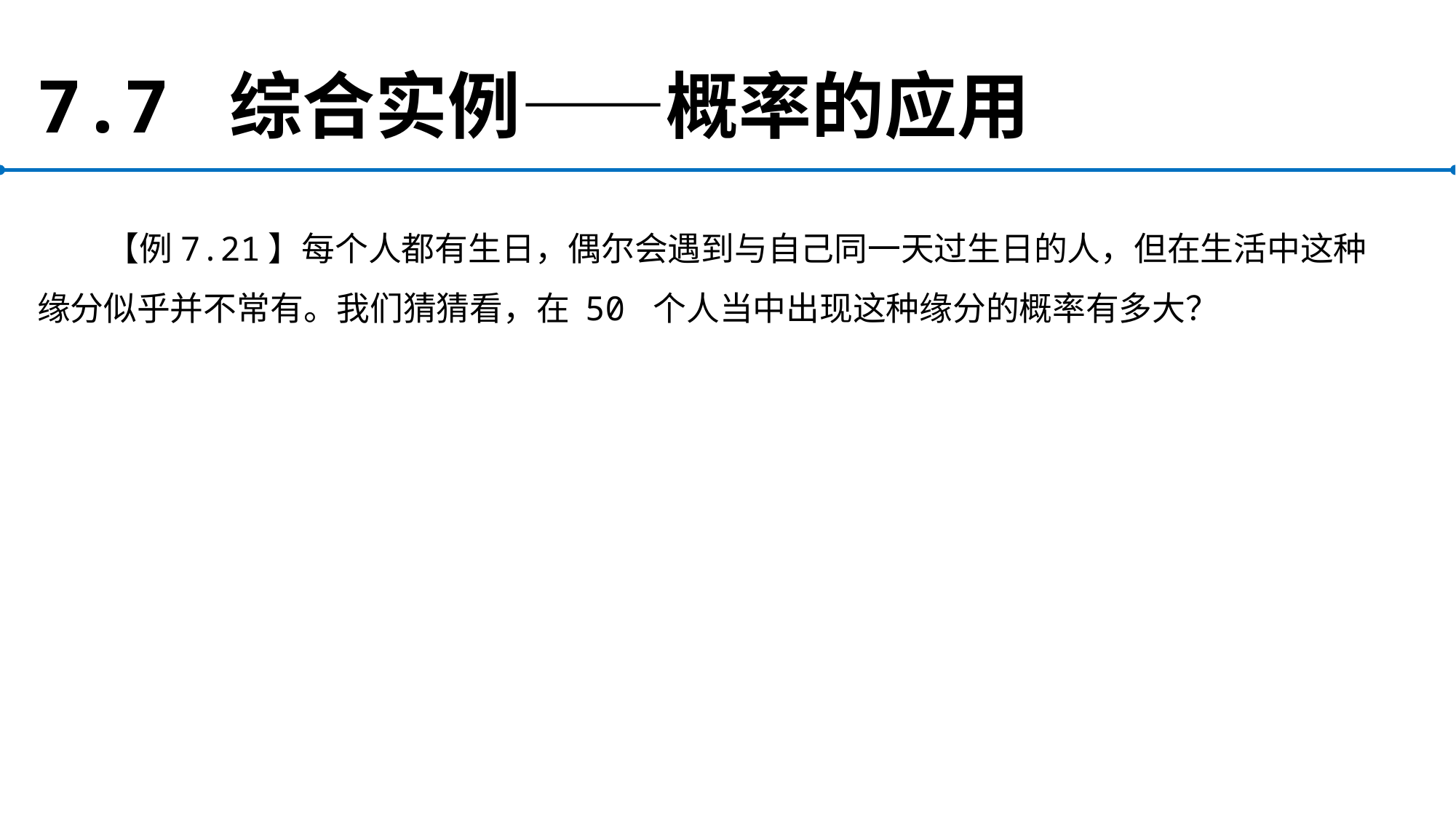

# 7.7 综合实例——概率的应用
【例7.21】每个人都有生日，偶尔会遇到与自己同一天过生日的人，但在生活中这种缘分似乎并不常有。我们猜猜看，在 50 个人当中出现这种缘分的概率有多大？